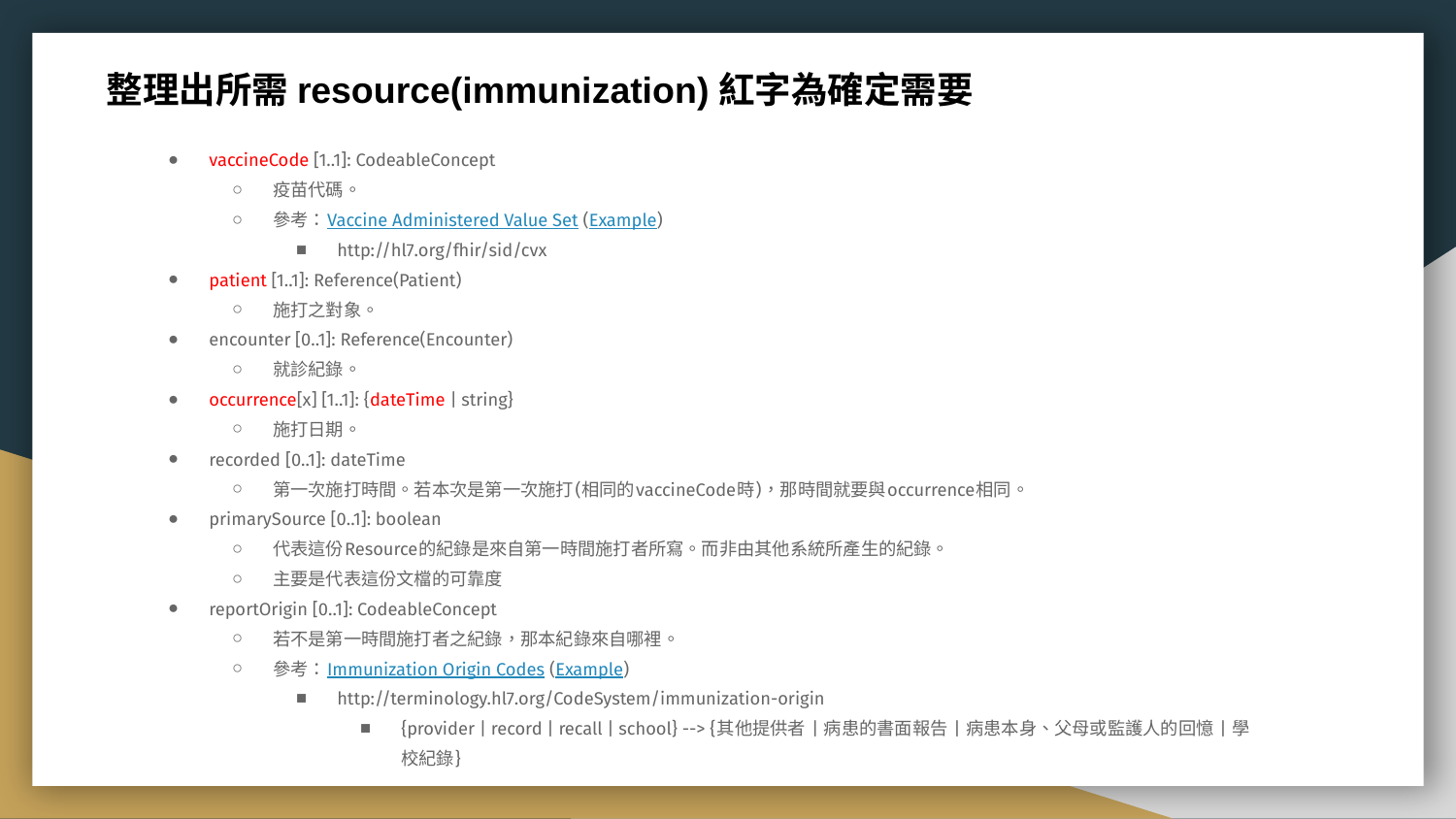

整理出所需resource(immunization)紅字為確定需要
vaccineCode [1..1]: CodeableConcept
疫苗代碼。
參考：Vaccine Administered Value Set (Example)
http://hl7.org/fhir/sid/cvx
patient [1..1]: Reference(Patient)
施打之對象。
encounter [0..1]: Reference(Encounter)
就診紀錄。
occurrence[x] [1..1]: {dateTime | string}
施打日期。
recorded [0..1]: dateTime
第一次施打時間。若本次是第一次施打(相同的vaccineCode時)，那時間就要與occurrence相同。
primarySource [0..1]: boolean
代表這份Resource的紀錄是來自第一時間施打者所寫。而非由其他系統所產生的紀錄。
主要是代表這份文檔的可靠度
reportOrigin [0..1]: CodeableConcept
若不是第一時間施打者之紀錄，那本紀錄來自哪裡。
參考：Immunization Origin Codes (Example)
http://terminology.hl7.org/CodeSystem/immunization-origin
{provider | record | recall | school} --> {其他提供者 | 病患的書面報告 | 病患本身、父母或監護人的回憶 | 學校紀錄}